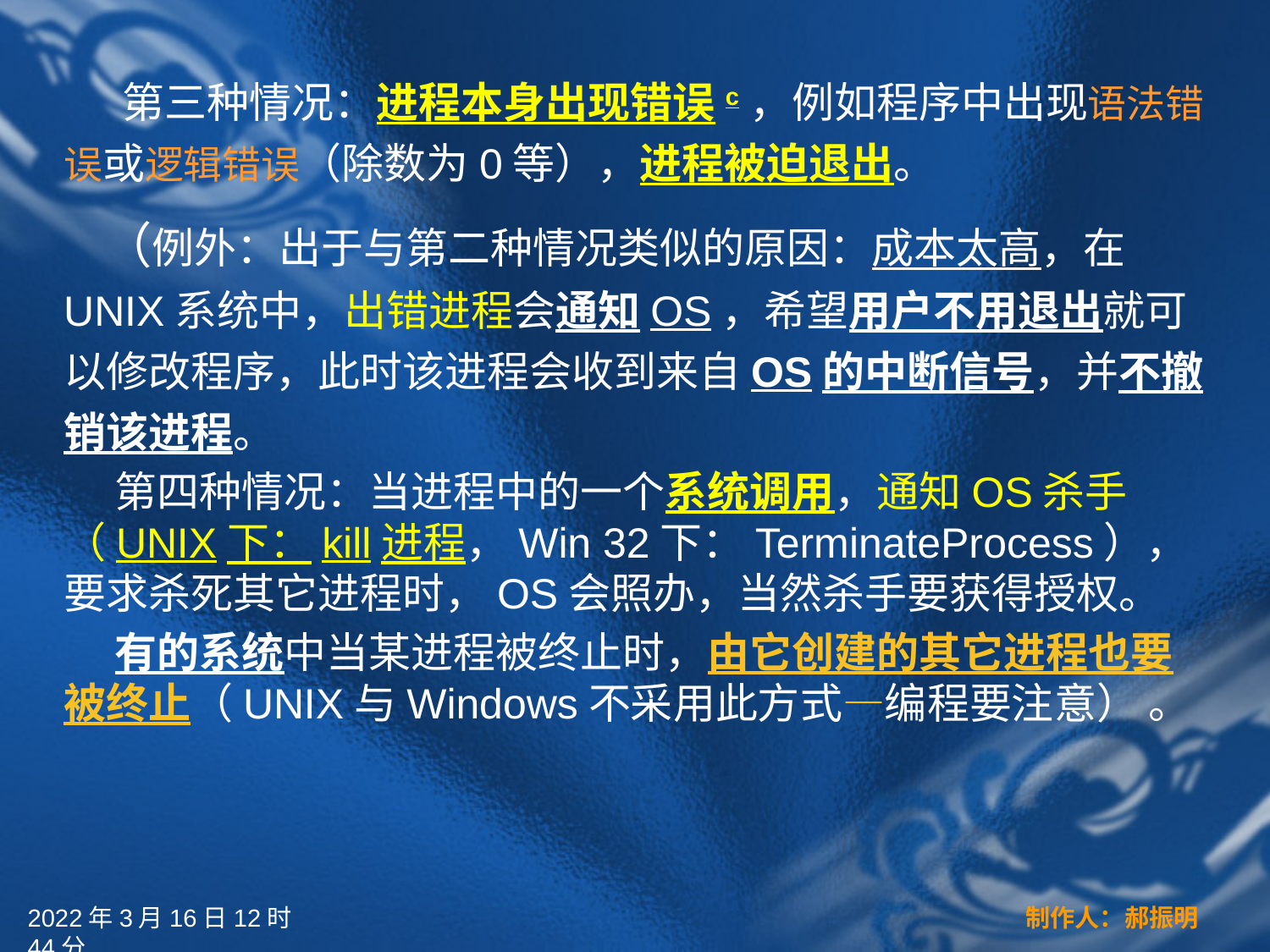

# 第三种情况：进程本身出现错误c，例如程序中出现语法错误或逻辑错误（除数为0等），进程被迫退出。
（例外：出于与第二种情况类似的原因：成本太高，在UNIX系统中，出错进程会通知OS，希望用户不用退出就可以修改程序，此时该进程会收到来自OS的中断信号，并不撤销该进程。
第四种情况：当进程中的一个系统调用，通知OS杀手（UNIX下：kill进程，Win 32下：TerminateProcess），要求杀死其它进程时，OS会照办，当然杀手要获得授权。
有的系统中当某进程被终止时，由它创建的其它进程也要被终止（UNIX与Windows不采用此方式—编程要注意） 。
2022年3月16日12时44分
制作人：郝振明